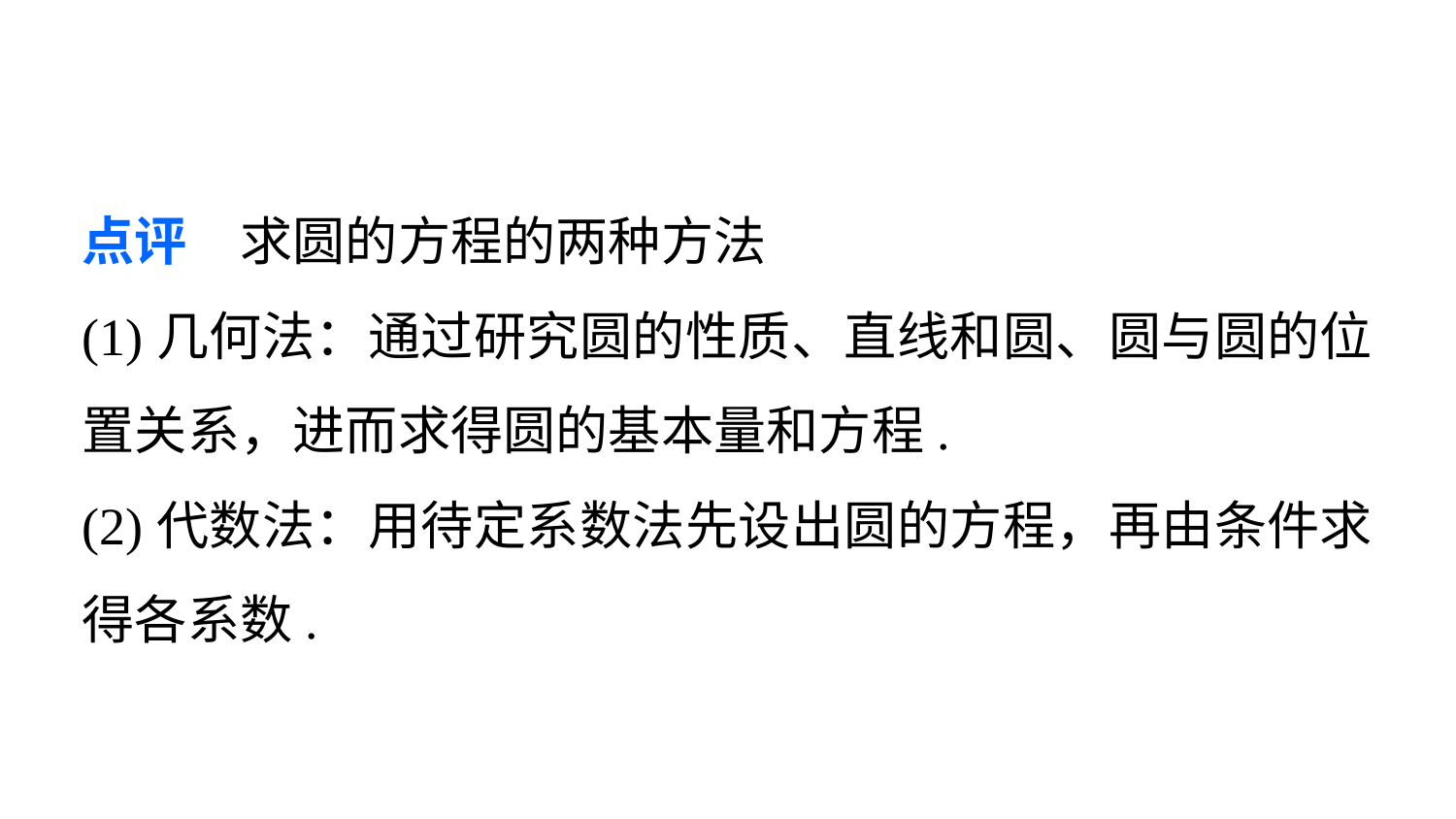

点评　求圆的方程的两种方法
(1)几何法：通过研究圆的性质、直线和圆、圆与圆的位置关系，进而求得圆的基本量和方程.
(2)代数法：用待定系数法先设出圆的方程，再由条件求得各系数.